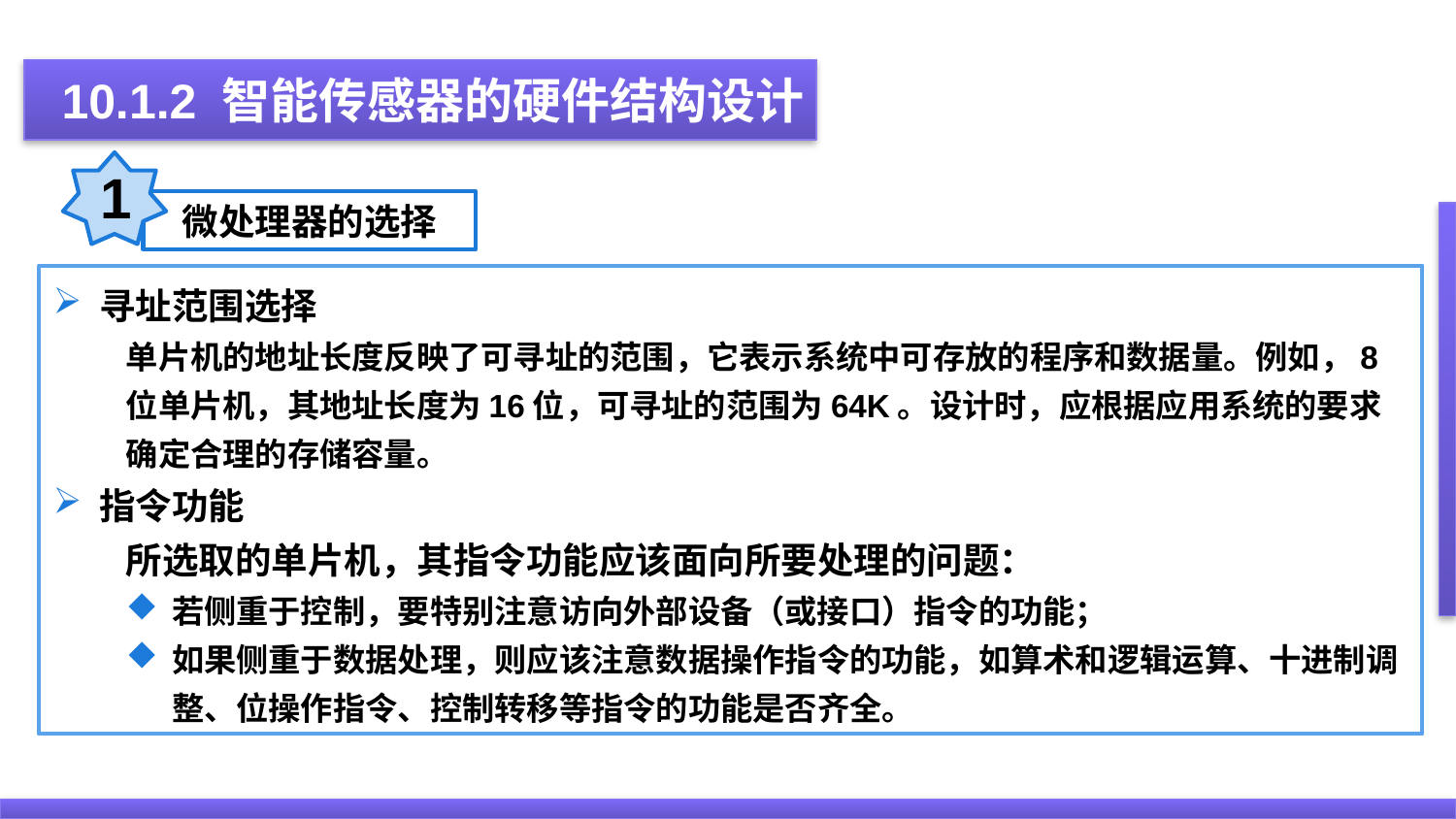

10.1.2 智能传感器的硬件结构设计
 10.1.2 智能传感器的硬件结构设计
1
微处理器的选择
寻址范围选择
单片机的地址长度反映了可寻址的范围，它表示系统中可存放的程序和数据量。例如，8位单片机，其地址长度为16位，可寻址的范围为64K。设计时，应根据应用系统的要求确定合理的存储容量。
指令功能
所选取的单片机，其指令功能应该面向所要处理的问题：
若侧重于控制，要特别注意访向外部设备（或接口）指令的功能；
如果侧重于数据处理，则应该注意数据操作指令的功能，如算术和逻辑运算、十进制调整、位操作指令、控制转移等指令的功能是否齐全。